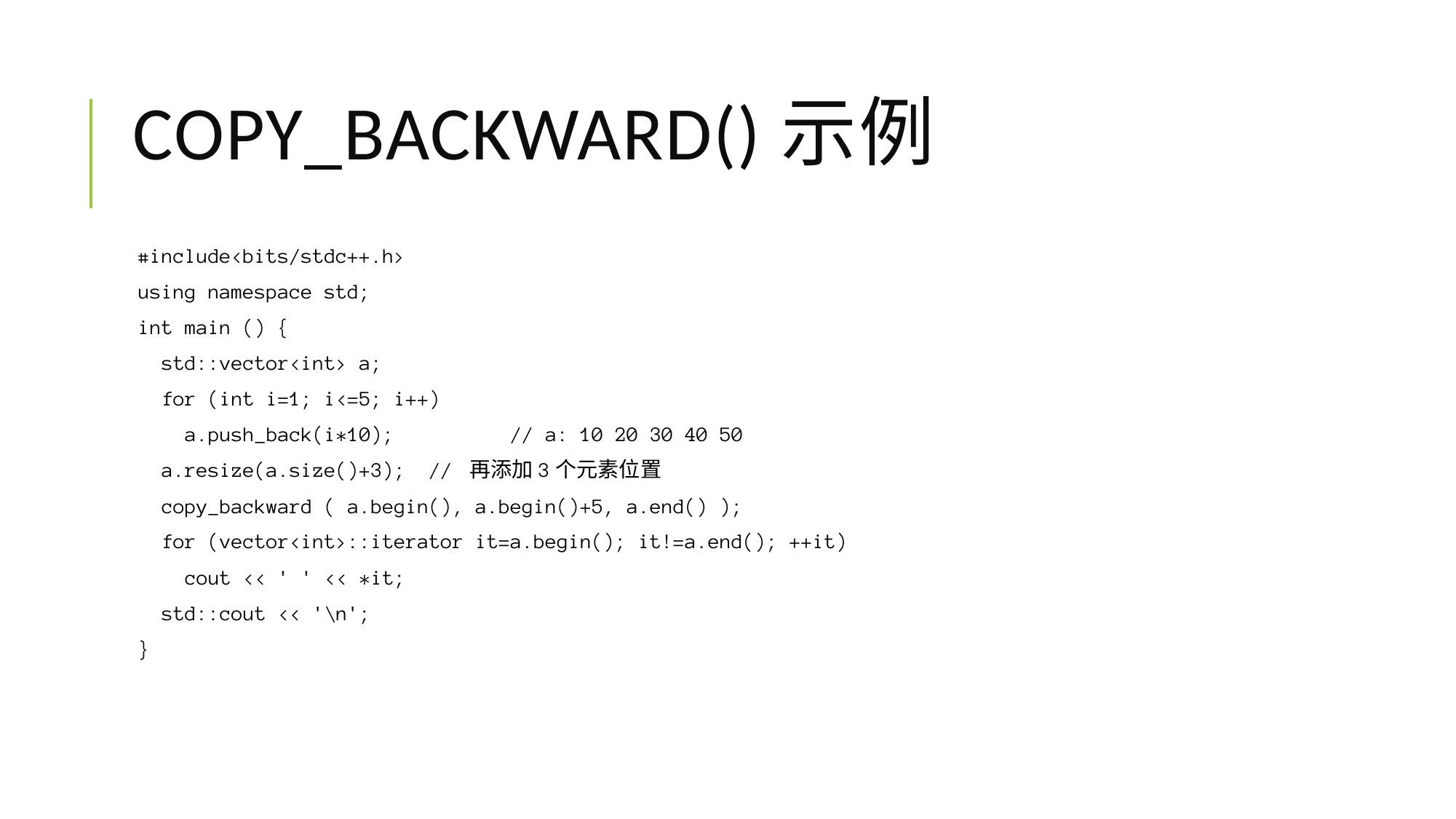

# copy_backward()示例
#include<bits/stdc++.h>
using namespace std;
int main () {
  std::vector<int> a;
  for (int i=1; i<=5; i++)
    a.push_back(i*10);          // a: 10 20 30 40 50
  a.resize(a.size()+3);  // 再添加3个元素位置
  copy_backward ( a.begin(), a.begin()+5, a.end() );
  for (vector<int>::iterator it=a.begin(); it!=a.end(); ++it)
    cout << ' ' << *it;
  std::cout << '\n';
}